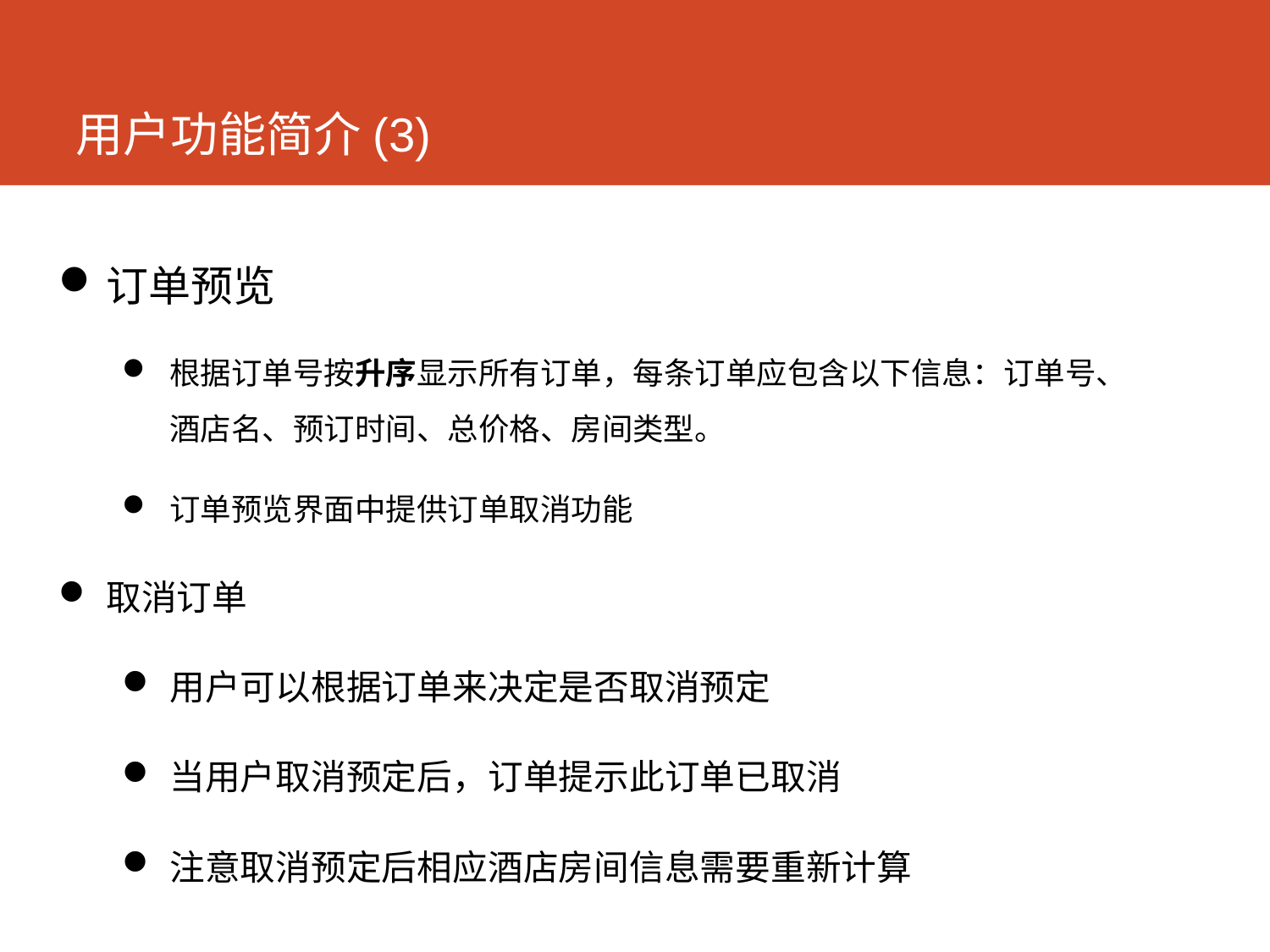

# 用户功能简介(3)
订单预览
根据订单号按升序显示所有订单，每条订单应包含以下信息：订单号、酒店名、预订时间、总价格、房间类型。
订单预览界面中提供订单取消功能
取消订单
用户可以根据订单来决定是否取消预定
当用户取消预定后，订单提示此订单已取消
注意取消预定后相应酒店房间信息需要重新计算